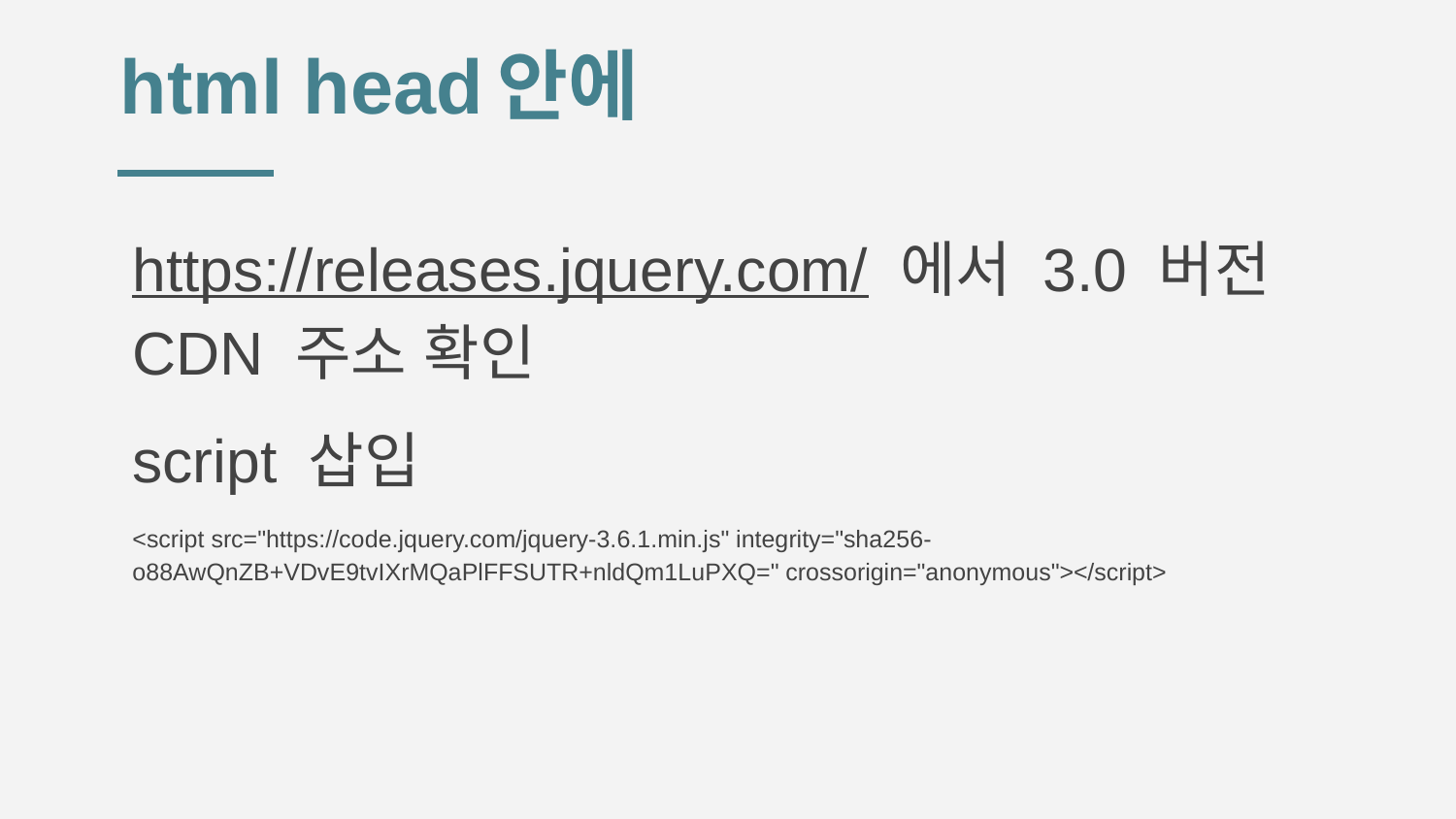

# html head안에
https://releases.jquery.com/ 에서 3.0 버전 CDN 주소 확인
script 삽입
<script src="https://code.jquery.com/jquery-3.6.1.min.js" integrity="sha256-o88AwQnZB+VDvE9tvIXrMQaPlFFSUTR+nldQm1LuPXQ=" crossorigin="anonymous"></script>